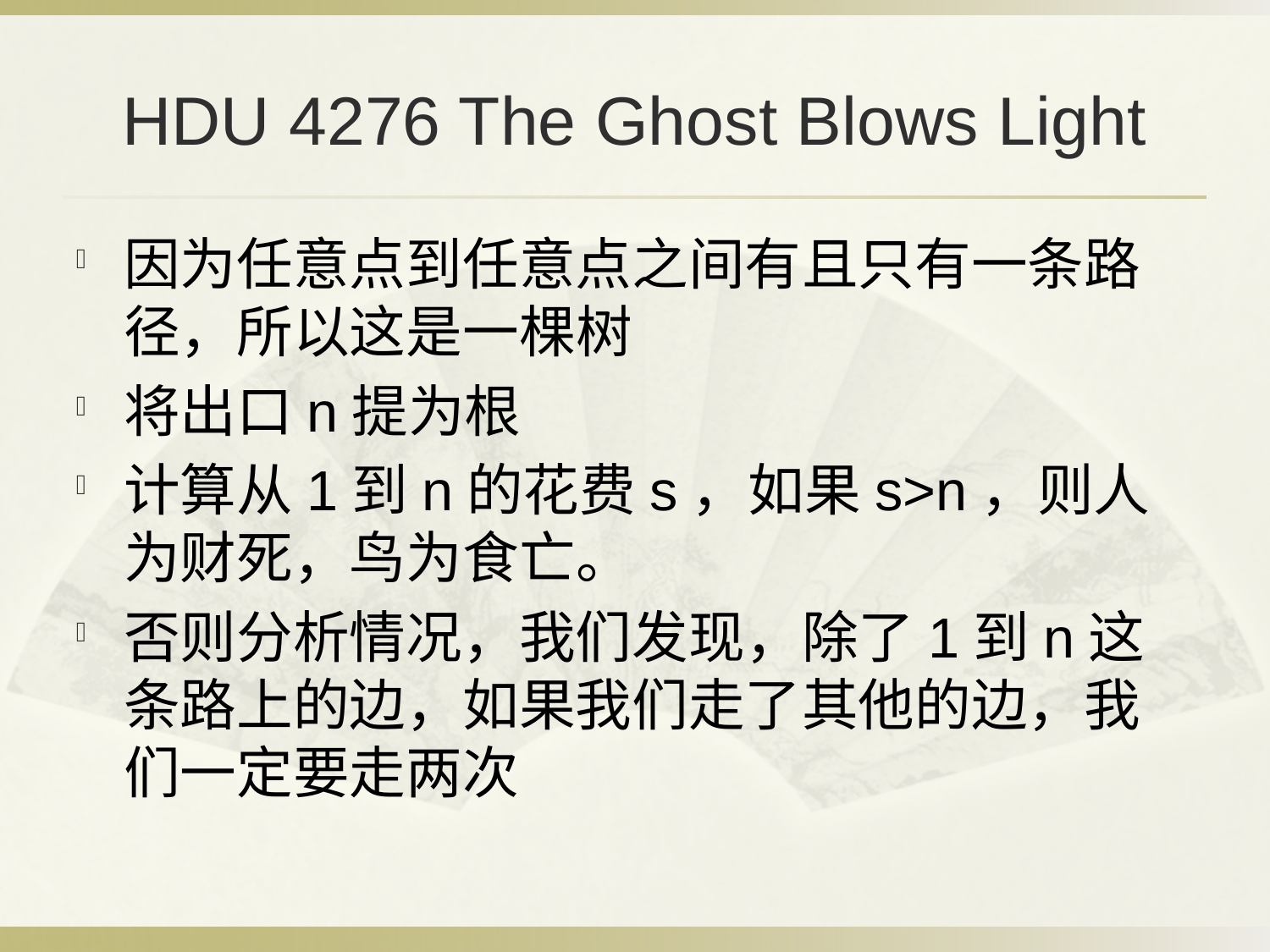

# HDU 4276 The Ghost Blows Light
因为任意点到任意点之间有且只有一条路径，所以这是一棵树
将出口n提为根
计算从1到n的花费s，如果s>n，则人为财死，鸟为食亡。
否则分析情况，我们发现，除了1到n这条路上的边，如果我们走了其他的边，我们一定要走两次